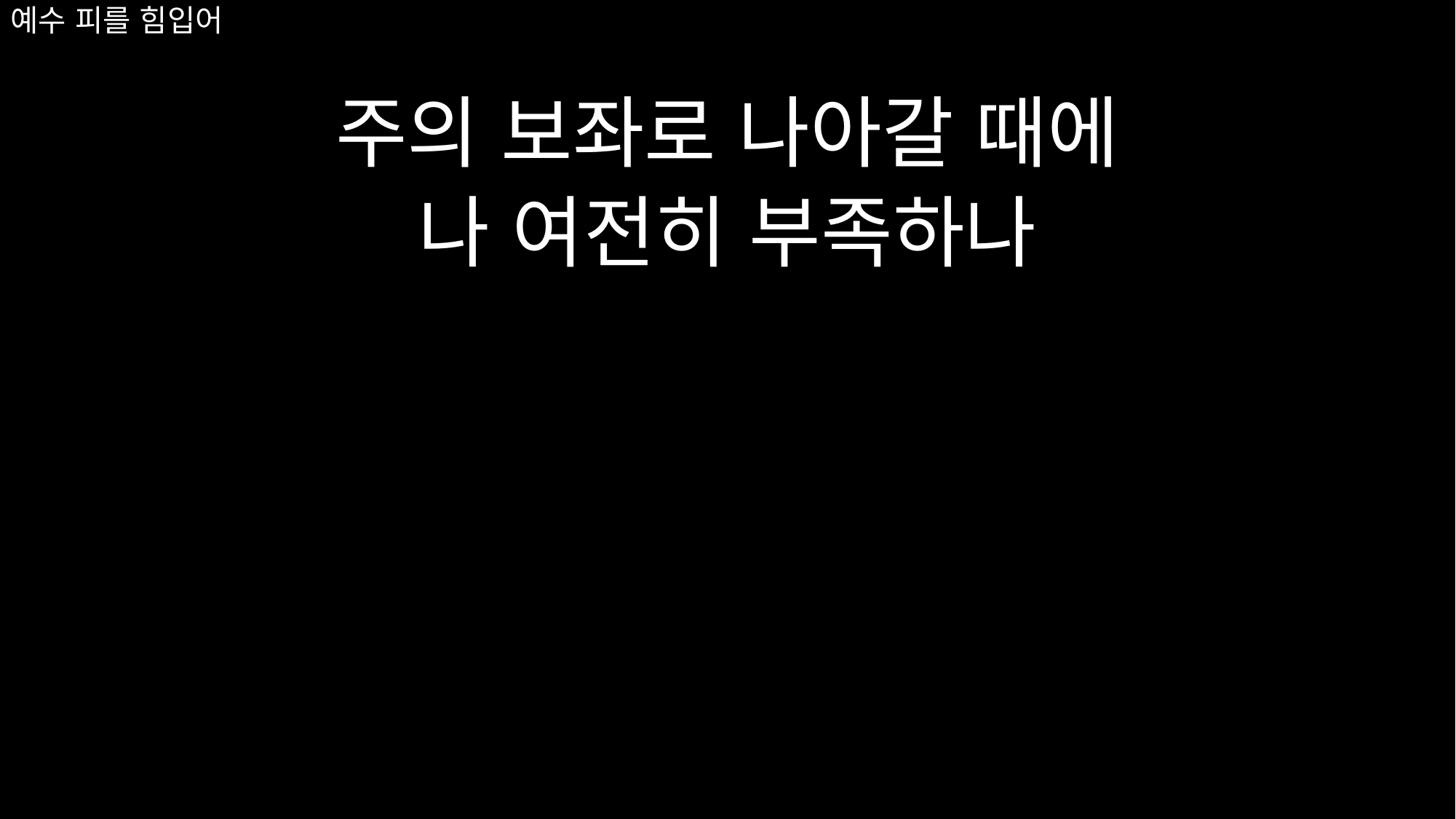

# 예수 피를 힘입어
주의 보좌로 나아갈 때에
나 여전히 부족하나